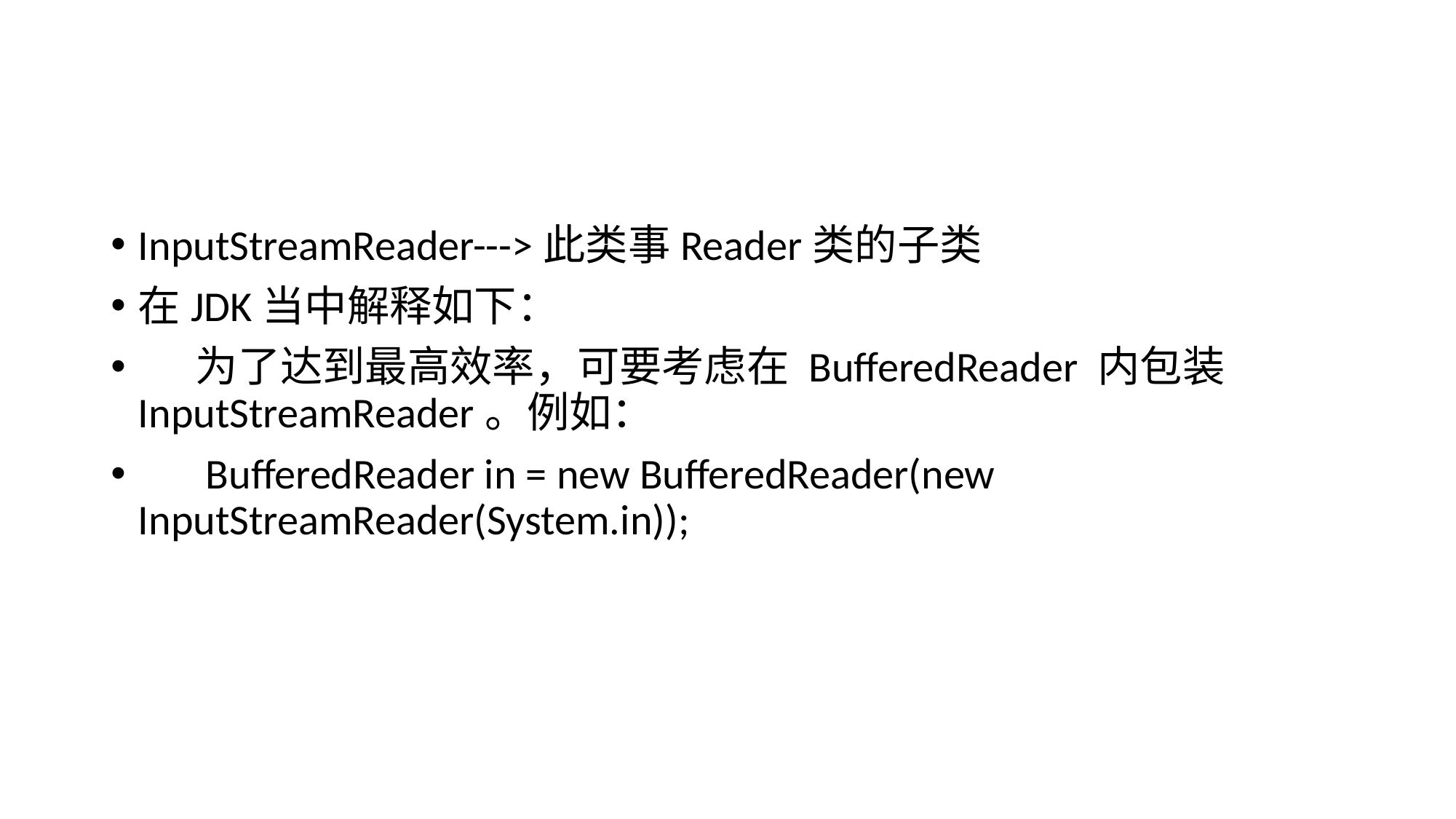

#
InputStreamReader--->此类事Reader类的子类
在JDK当中解释如下：
     为了达到最高效率，可要考虑在 BufferedReader 内包装 InputStreamReader。例如：
       BufferedReader in = new BufferedReader(new InputStreamReader(System.in));